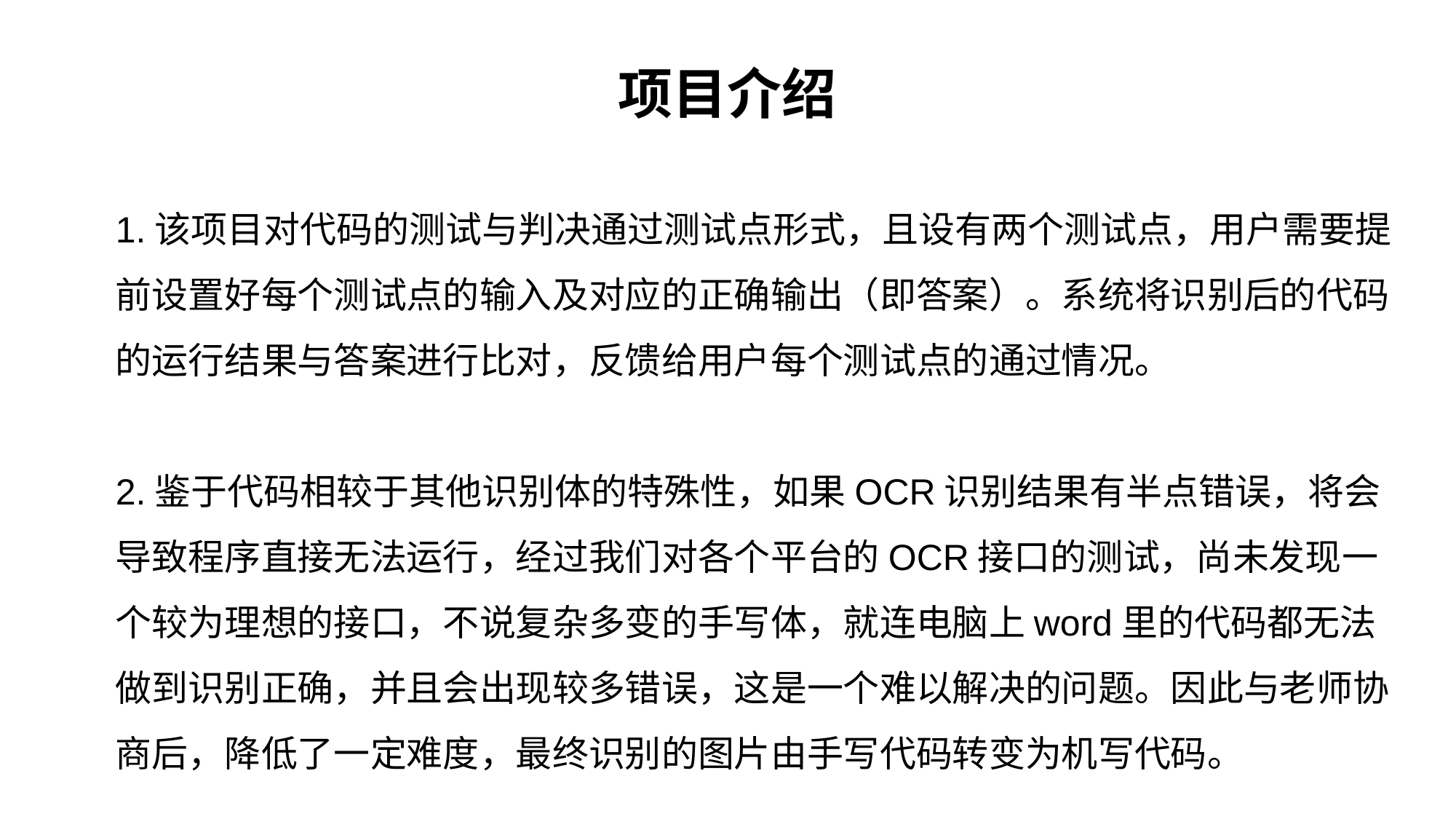

项目介绍
1.该项目对代码的测试与判决通过测试点形式，且设有两个测试点，用户需要提前设置好每个测试点的输入及对应的正确输出（即答案）。系统将识别后的代码的运行结果与答案进行比对，反馈给用户每个测试点的通过情况。

2.鉴于代码相较于其他识别体的特殊性，如果OCR识别结果有半点错误，将会导致程序直接无法运行，经过我们对各个平台的OCR接口的测试，尚未发现一个较为理想的接口，不说复杂多变的手写体，就连电脑上word里的代码都无法做到识别正确，并且会出现较多错误，这是一个难以解决的问题。因此与老师协商后，降低了一定难度，最终识别的图片由手写代码转变为机写代码。